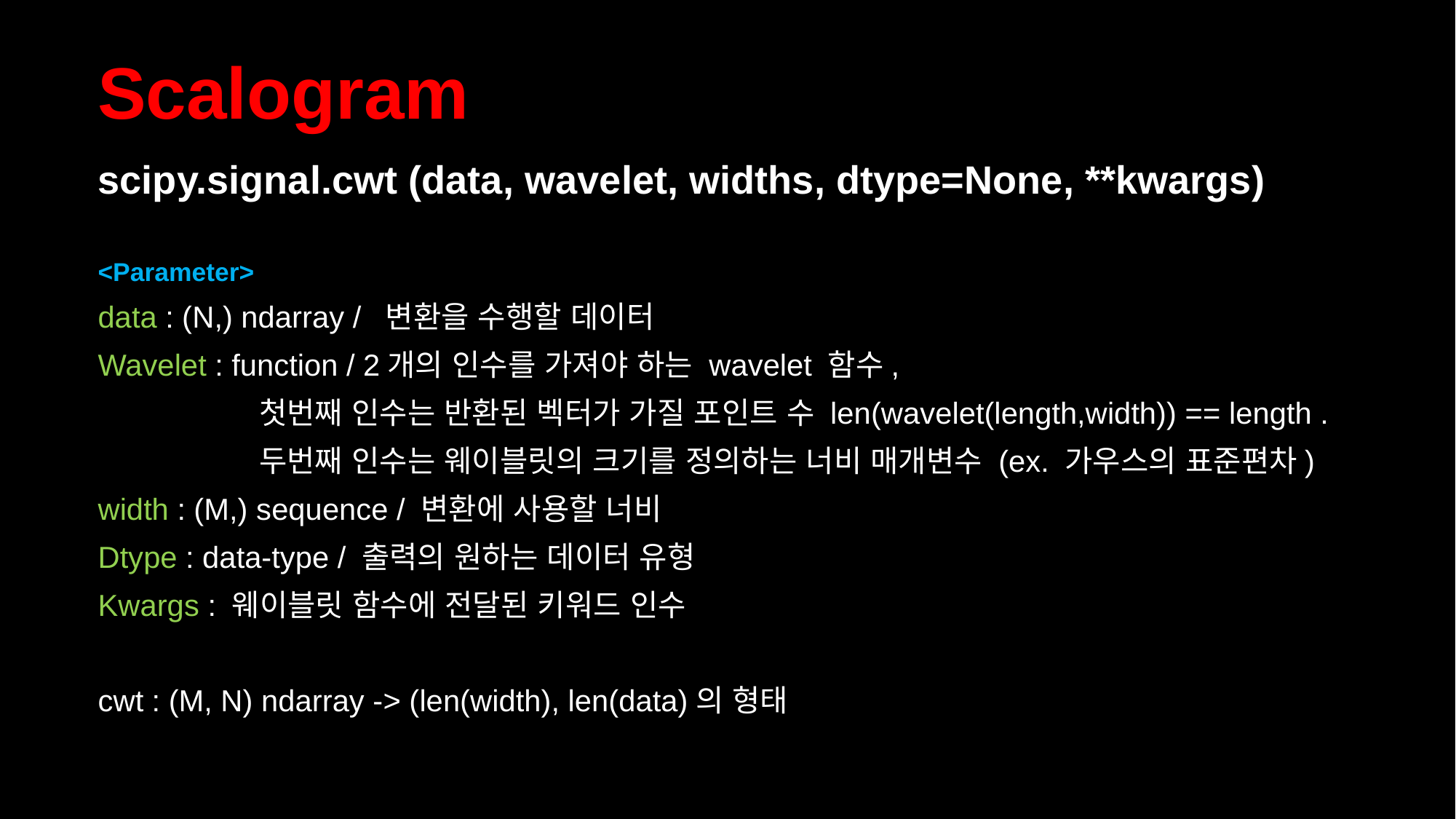

Scalogram
scipy.signal.cwt (data, wavelet, widths, dtype=None, **kwargs)

<Parameter>
data : (N,) ndarray /  변환을 수행할 데이터
Wavelet : function / 2개의 인수를 가져야 하는 wavelet 함수,
                  첫번째 인수는 반환된 벡터가 가질 포인트 수 len(wavelet(length,width)) == length .
                  두번째 인수는 웨이블릿의 크기를 정의하는 너비 매개변수 (ex. 가우스의 표준편차)
width : (M,) sequence / 변환에 사용할 너비
Dtype : data-type / 출력의 원하는 데이터 유형
Kwargs : 웨이블릿 함수에 전달된 키워드 인수

cwt : (M, N) ndarray -> (len(width), len(data)의 형태